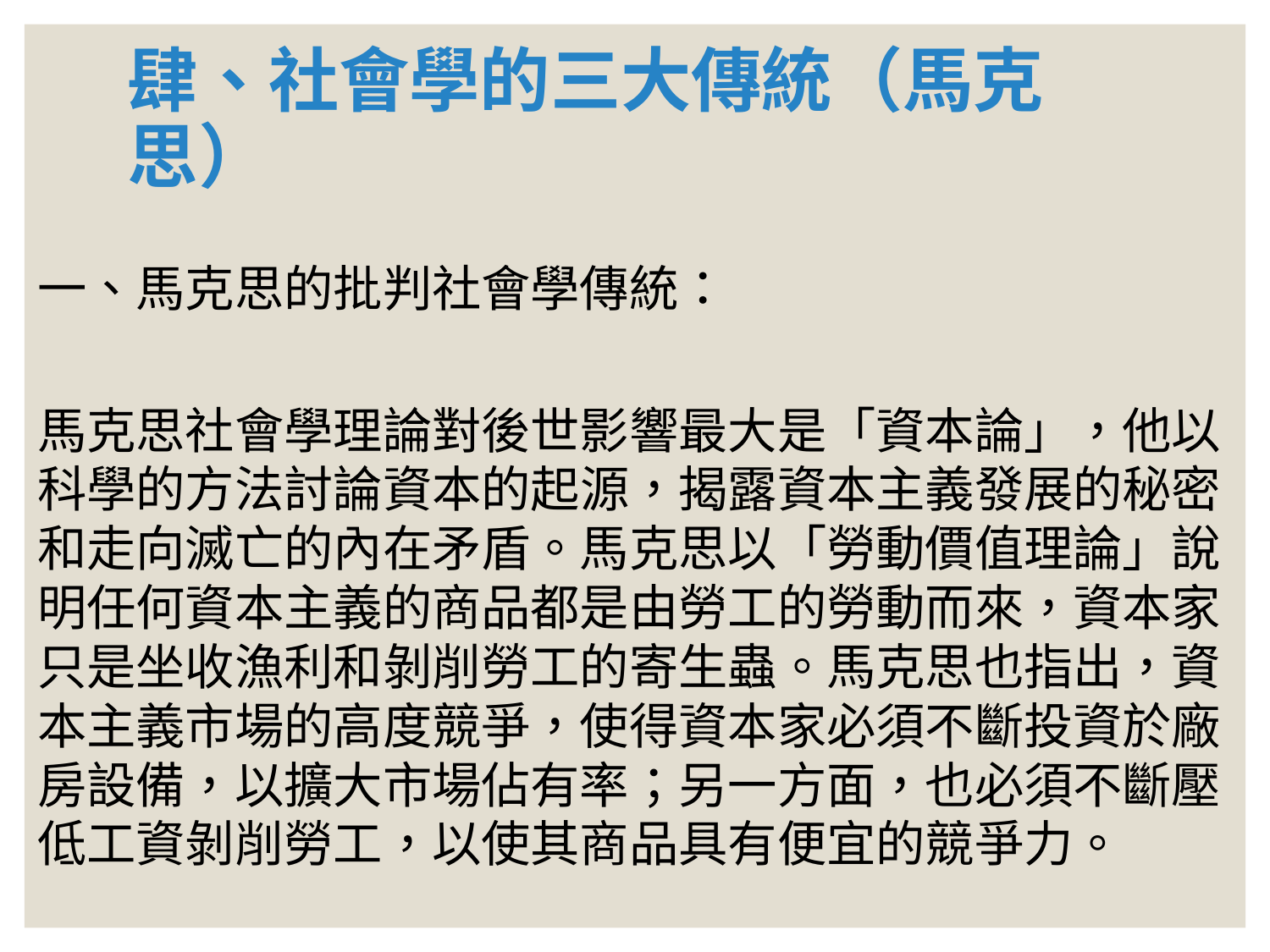

# 肆、社會學的三大傳統（馬克思）

一、馬克思的批判社會學傳統：

馬克思社會學理論對後世影響最大是「資本論」，他以科學的方法討論資本的起源，揭露資本主義發展的秘密和走向滅亡的內在矛盾。馬克思以「勞動價值理論」說明任何資本主義的商品都是由勞工的勞動而來，資本家只是坐收漁利和剝削勞工的寄生蟲。馬克思也指出，資本主義市場的高度競爭，使得資本家必須不斷投資於廠房設備，以擴大市場佔有率；另一方面，也必須不斷壓低工資剝削勞工，以使其商品具有便宜的競爭力。